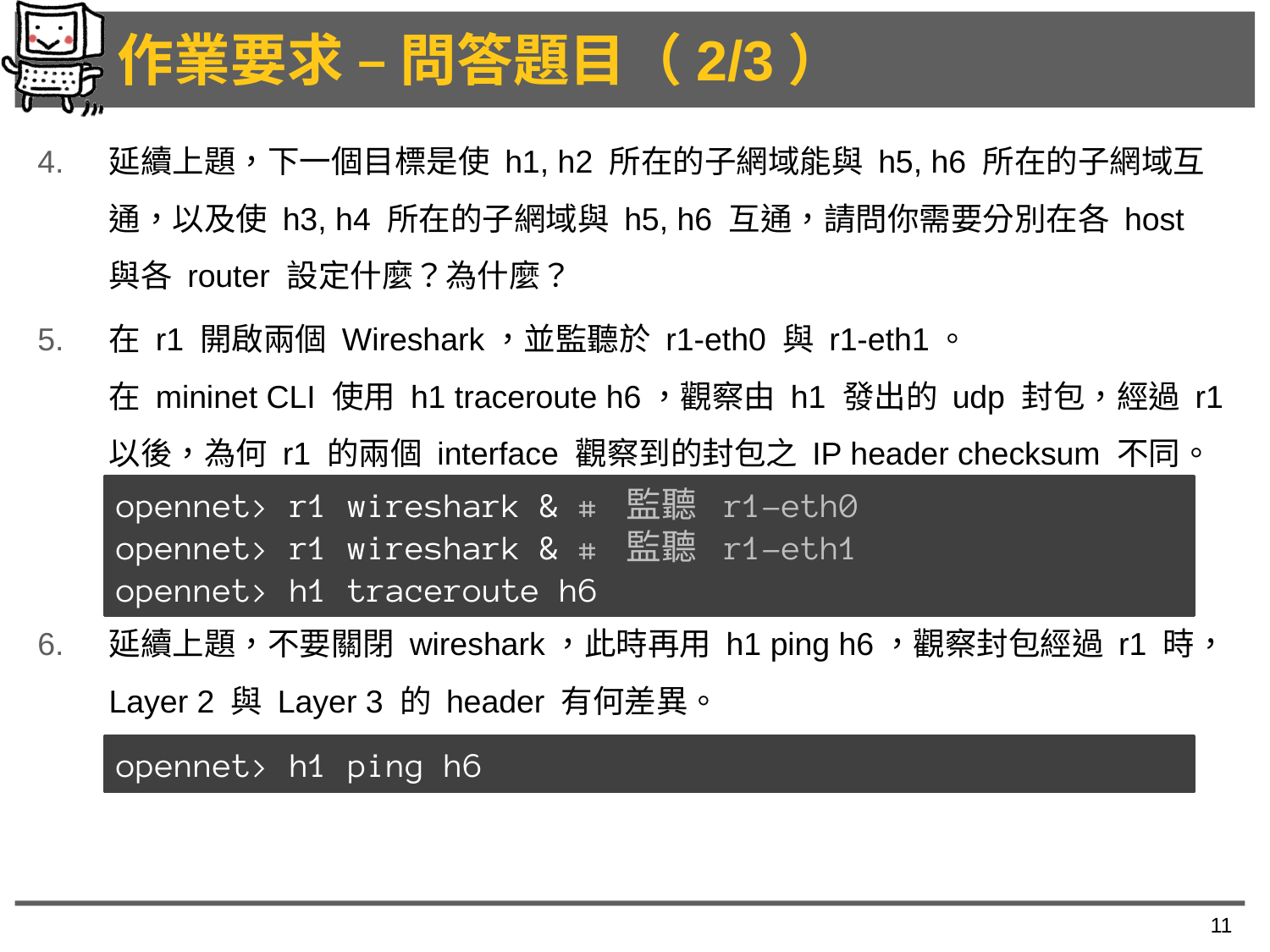

# 作業要求 – 問答題目（2/3）
延續上題，下一個目標是使 h1, h2 所在的子網域能與 h5, h6 所在的子網域互通，以及使 h3, h4 所在的子網域與 h5, h6 互通，請問你需要分別在各 host 與各 router 設定什麼？為什麼？
在 r1 開啟兩個 Wireshark，並監聽於 r1-eth0 與 r1-eth1。
在 mininet CLI 使用 h1 traceroute h6，觀察由 h1 發出的 udp 封包，經過 r1 以後，為何 r1 的兩個 interface 觀察到的封包之 IP header checksum 不同。

延續上題，不要關閉 wireshark，此時再用 h1 ping h6，觀察封包經過 r1 時，Layer 2 與 Layer 3 的 header 有何差異。
opennet> r1 wireshark & # 監聽 r1-eth0
opennet> r1 wireshark & # 監聽 r1-eth1
opennet> h1 traceroute h6
opennet> h1 ping h6
11